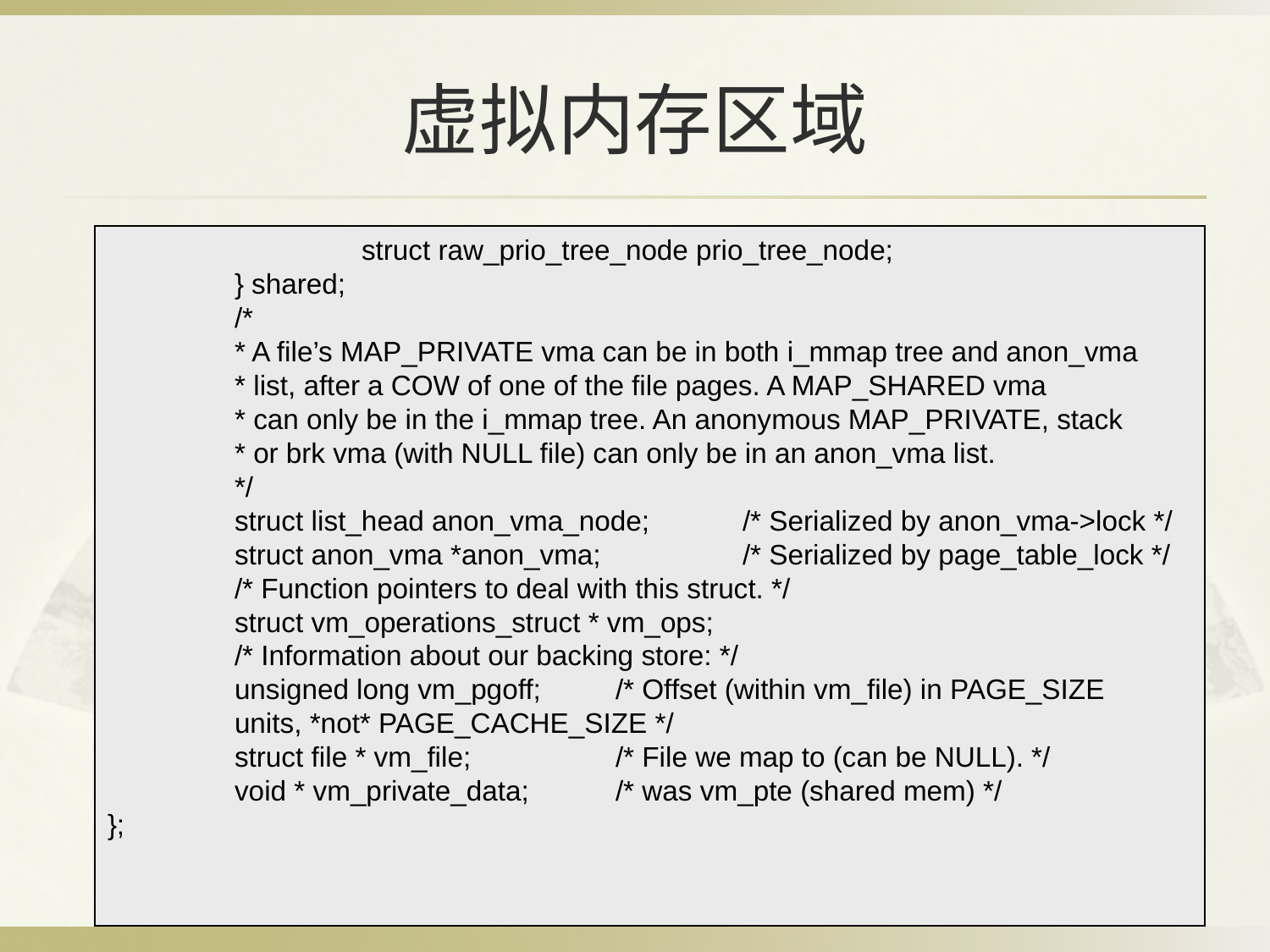

BBAAD9C20180234D78810CEA56E0B6D0E2B9B20918E83B70A6D98F34B1082BBC3B4CB53861613B0222C92008C846A8EC6DF921DA91D02BB11B4DC25E387E20DC24F5093D372C66F764BF29976F2244E727F1E0367CA8D314A8D6A1982F006CC8D8F62991BE0
# 虚拟内存区域
		struct raw_prio_tree_node prio_tree_node;
	} shared;
/*
* A file’s MAP_PRIVATE vma can be in both i_mmap tree and anon_vma
* list, after a COW of one of the file pages. A MAP_SHARED vma
* can only be in the i_mmap tree. An anonymous MAP_PRIVATE, stack
* or brk vma (with NULL file) can only be in an anon_vma list.
*/
	struct list_head anon_vma_node; 	/* Serialized by anon_vma->lock */
	struct anon_vma *anon_vma; 		/* Serialized by page_table_lock */
	/* Function pointers to deal with this struct. */
	struct vm_operations_struct * vm_ops;
	/* Information about our backing store: */
	unsigned long vm_pgoff; 	/* Offset (within vm_file) in PAGE_SIZE
	units, *not* PAGE_CACHE_SIZE */
	struct file * vm_file; 		/* File we map to (can be NULL). */
	void * vm_private_data; 	/* was vm_pte (shared mem) */
};